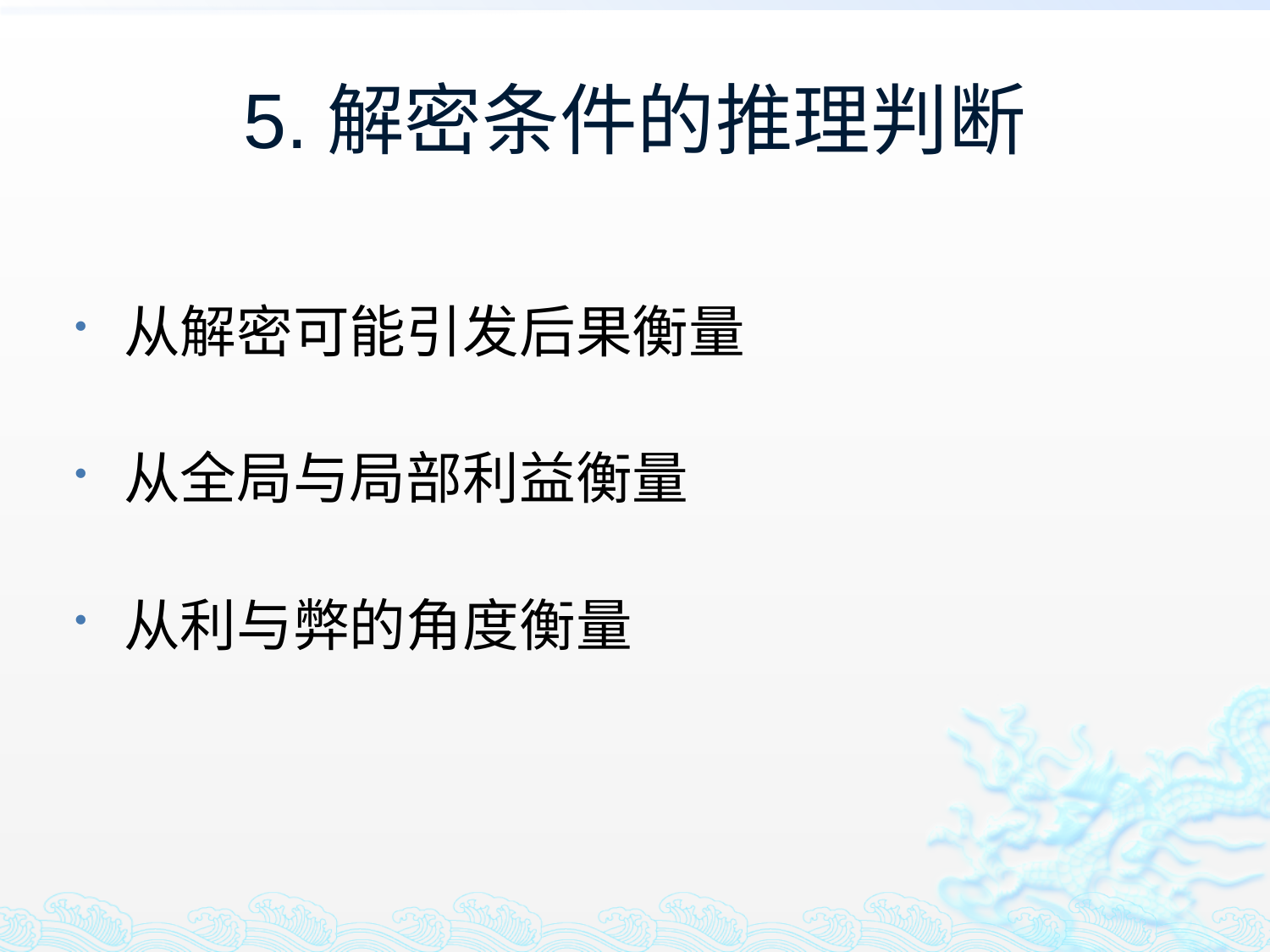

# 5.解密条件的推理判断
从解密可能引发后果衡量
从全局与局部利益衡量
从利与弊的角度衡量